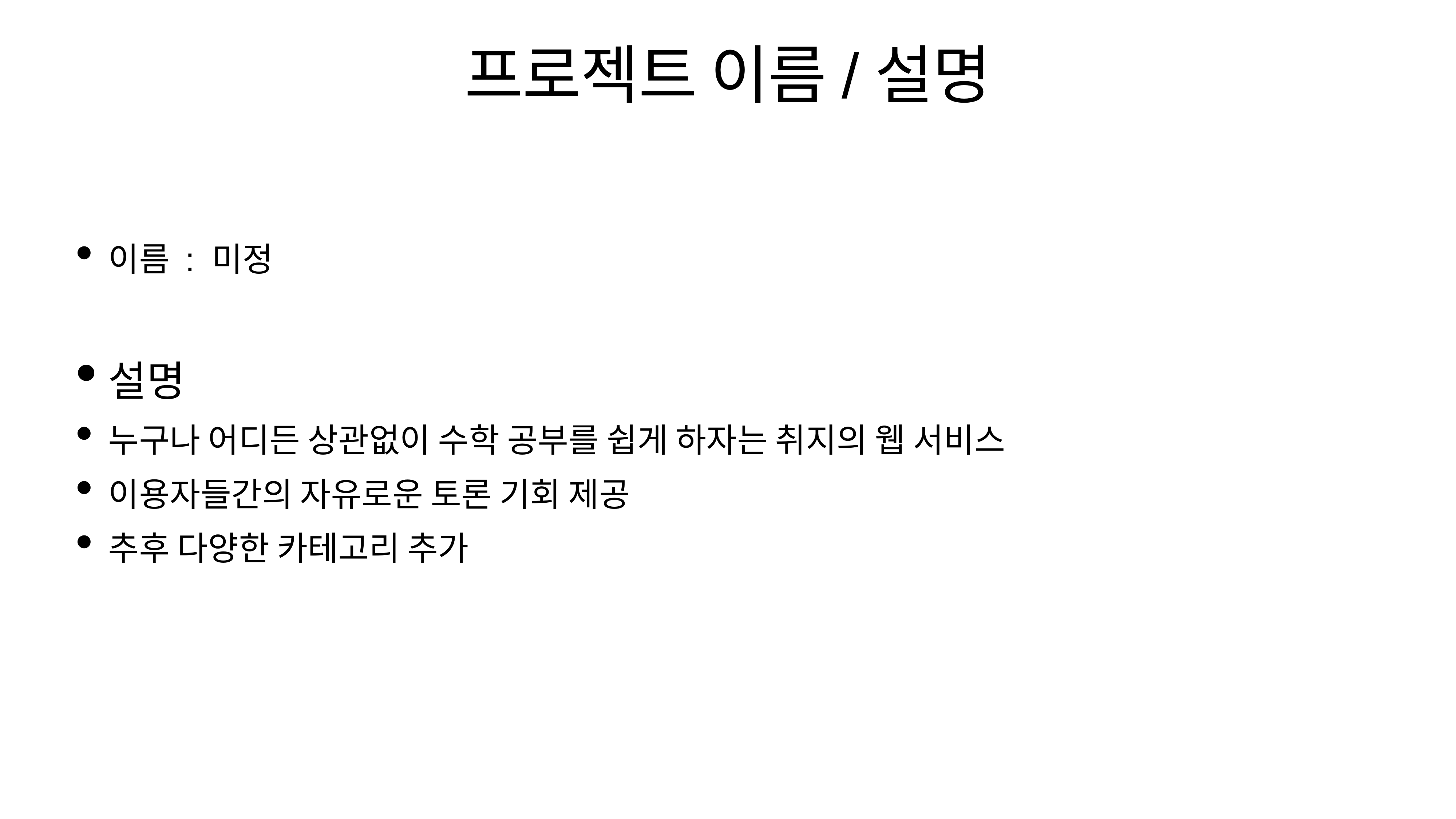

# 프로젝트 이름/설명

이름 : 미정

설명
누구나 어디든 상관없이 수학 공부를 쉽게 하자는 취지의 웹 서비스
이용자들간의 자유로운 토론 기회 제공
추후 다양한 카테고리 추가